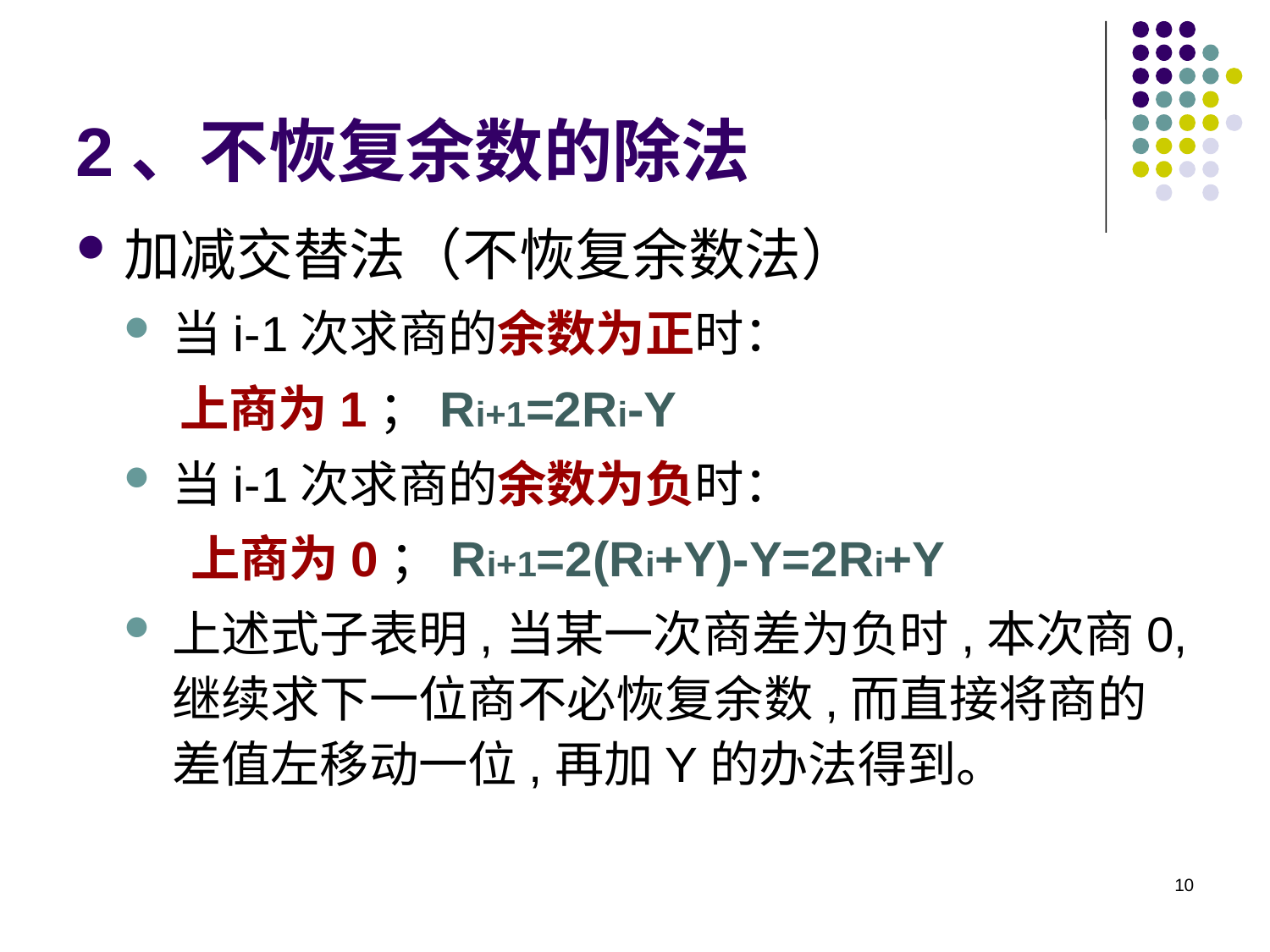

2、不恢复余数的除法
加减交替法（不恢复余数法）
当i-1次求商的余数为正时：
    上商为1；Ri+1=2Ri-Y
当i-1次求商的余数为负时：
     上商为0；Ri+1=2(Ri+Y)-Y=2Ri+Y
上述式子表明,当某一次商差为负时,本次商0,继续求下一位商不必恢复余数,而直接将商的差值左移动一位,再加Y的办法得到。

10